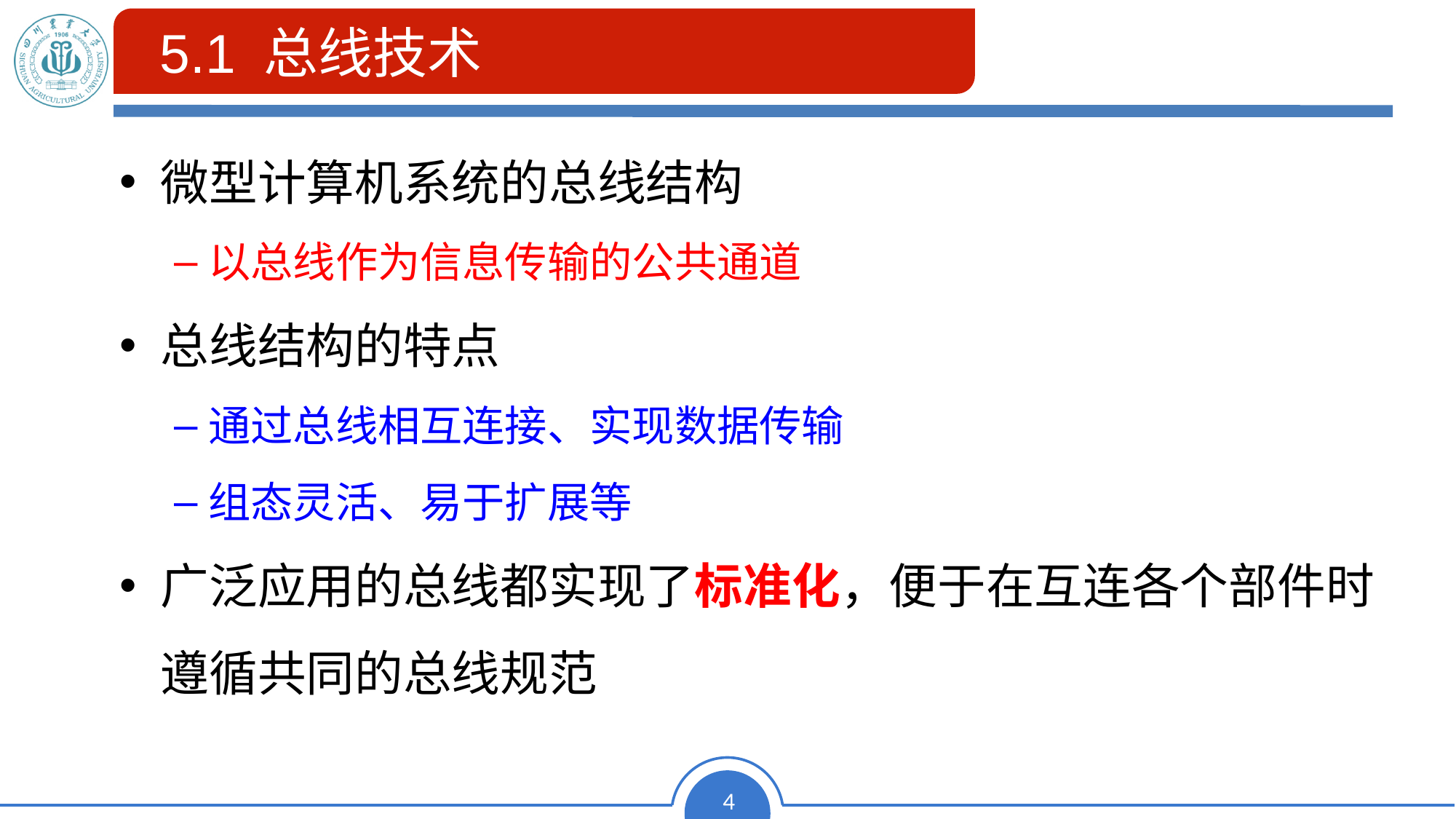

# 5.1 总线技术
  5.1 总线技术
微型计算机系统的总线结构
以总线作为信息传输的公共通道
总线结构的特点
通过总线相互连接、实现数据传输
组态灵活、易于扩展等
广泛应用的总线都实现了标准化，便于在互连各个部件时遵循共同的总线规范